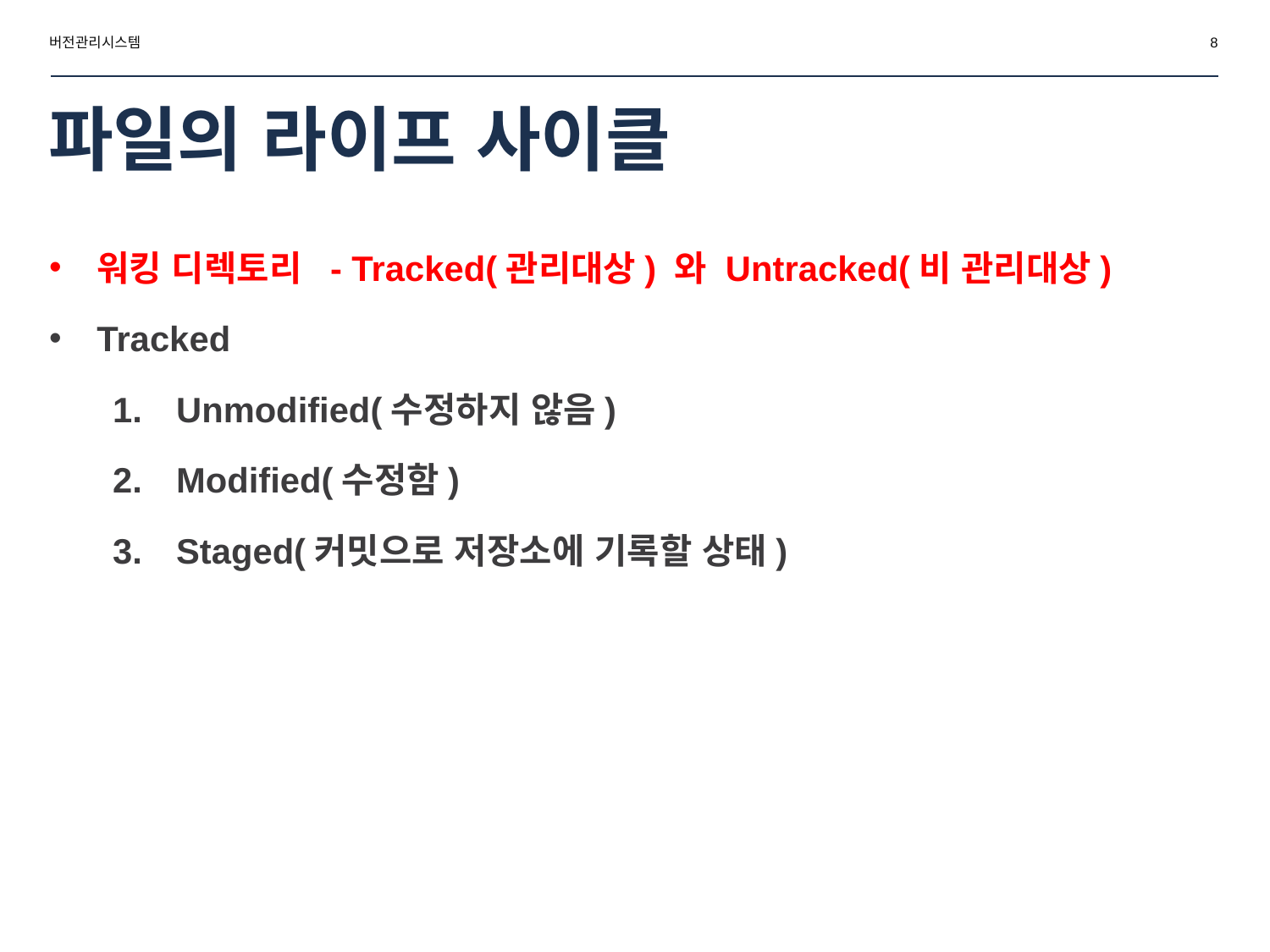

버전관리시스템
8
# 파일의 라이프 사이클
워킹 디렉토리  - Tracked(관리대상) 와 Untracked(비 관리대상)
Tracked
Unmodified(수정하지 않음)
Modified(수정함)
Staged(커밋으로 저장소에 기록할 상태)